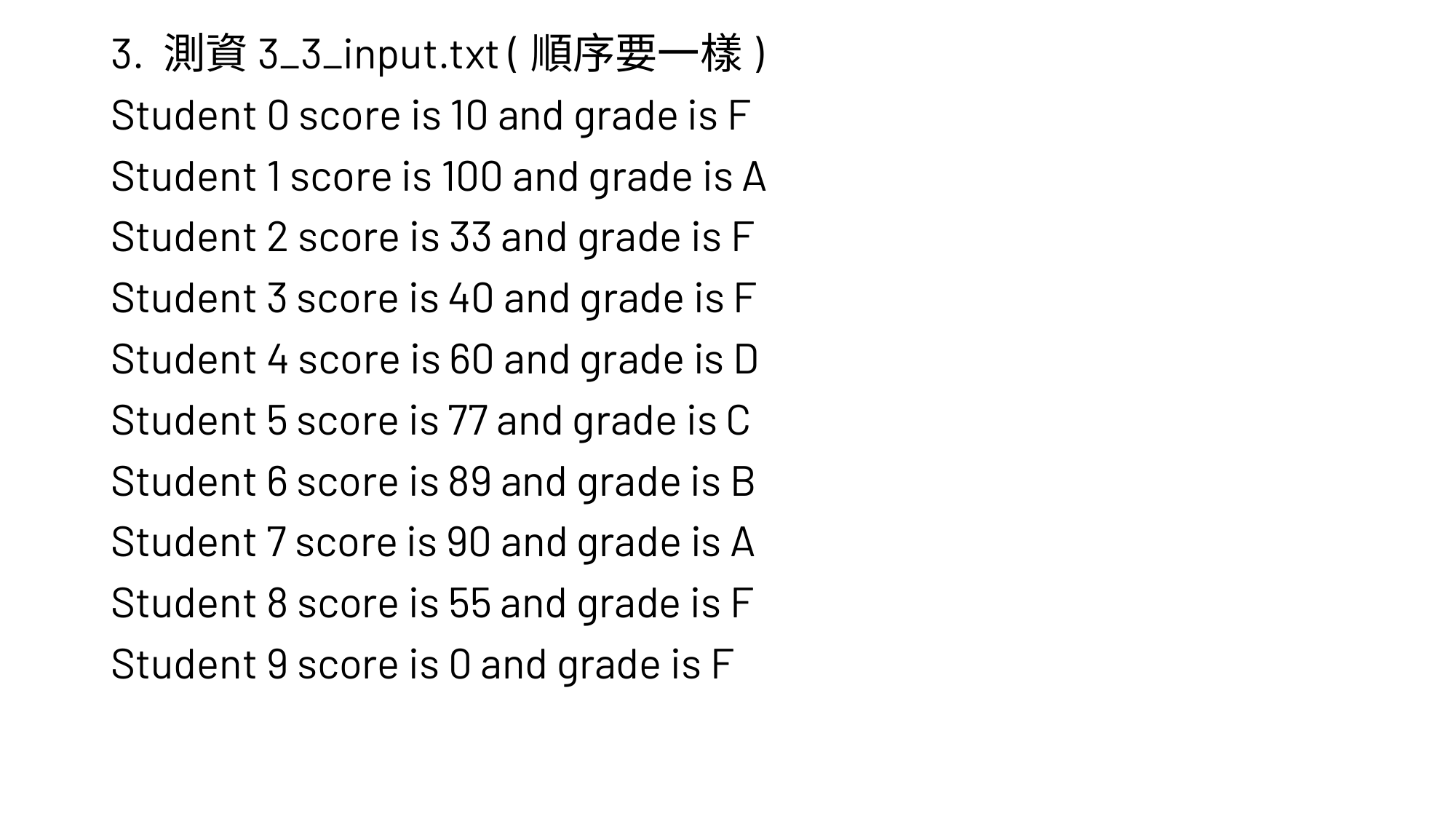

3. 測資3_3_input.txt (順序要一樣)
Student 0 score is 10 and grade is F
Student 1 score is 100 and grade is A
Student 2 score is 33 and grade is F
Student 3 score is 40 and grade is F
Student 4 score is 60 and grade is D
Student 5 score is 77 and grade is C
Student 6 score is 89 and grade is B
Student 7 score is 90 and grade is A
Student 8 score is 55 and grade is F
Student 9 score is 0 and grade is F